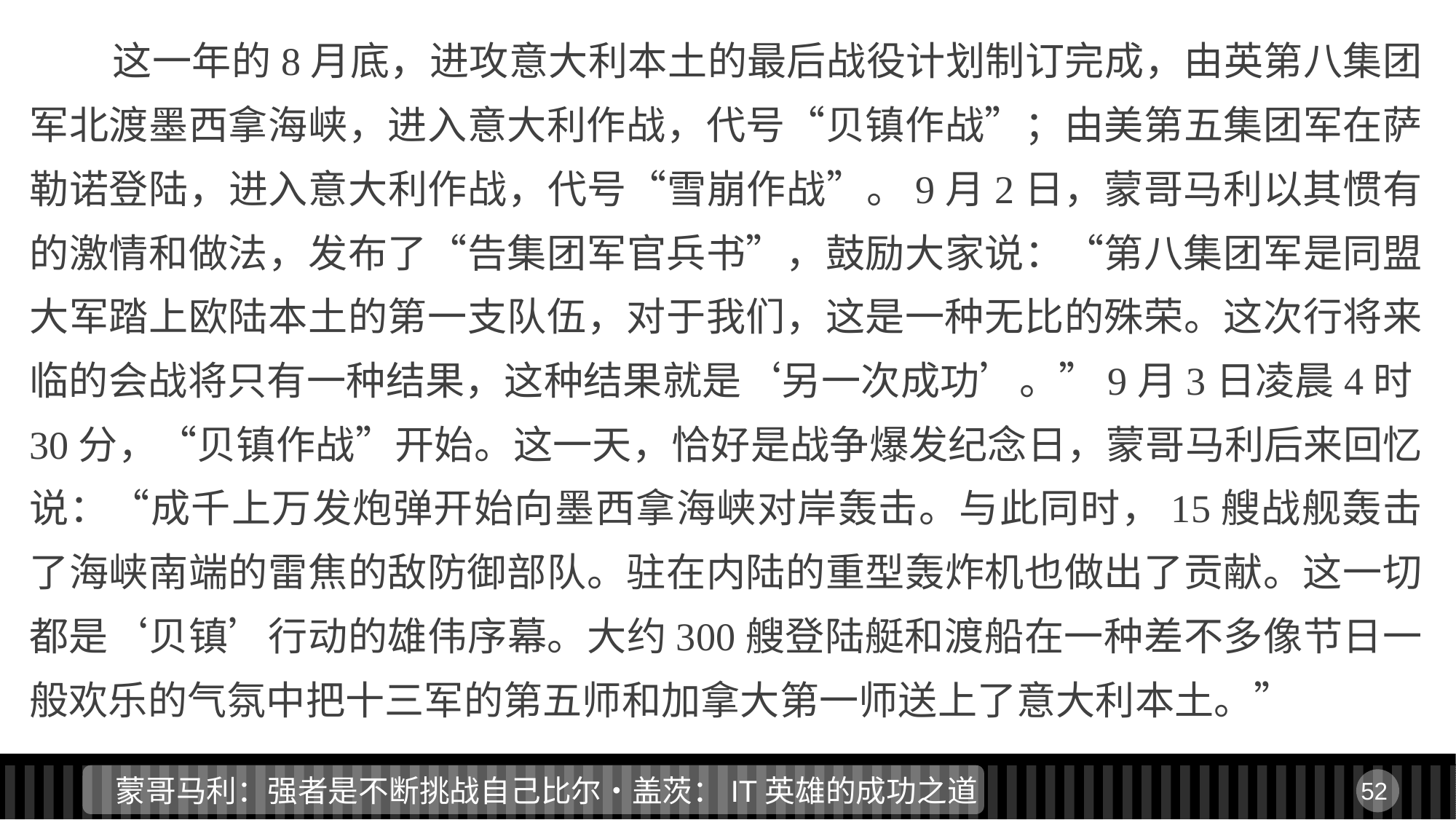

这一年的8月底，进攻意大利本土的最后战役计划制订完成，由英第八集团军北渡墨西拿海峡，进入意大利作战，代号“贝镇作战”；由美第五集团军在萨勒诺登陆，进入意大利作战，代号“雪崩作战”。9月2日，蒙哥马利以其惯有的激情和做法，发布了“告集团军官兵书”，鼓励大家说：“第八集团军是同盟大军踏上欧陆本土的第一支队伍，对于我们，这是一种无比的殊荣。这次行将来临的会战将只有一种结果，这种结果就是‘另一次成功’。”9月3日凌晨4时30分，“贝镇作战”开始。这一天，恰好是战争爆发纪念日，蒙哥马利后来回忆说：“成千上万发炮弹开始向墨西拿海峡对岸轰击。与此同时，15艘战舰轰击了海峡南端的雷焦的敌防御部队。驻在内陆的重型轰炸机也做出了贡献。这一切都是‘贝镇’行动的雄伟序幕。大约300艘登陆艇和渡船在一种差不多像节日一般欢乐的气氛中把十三军的第五师和加拿大第一师送上了意大利本土。”